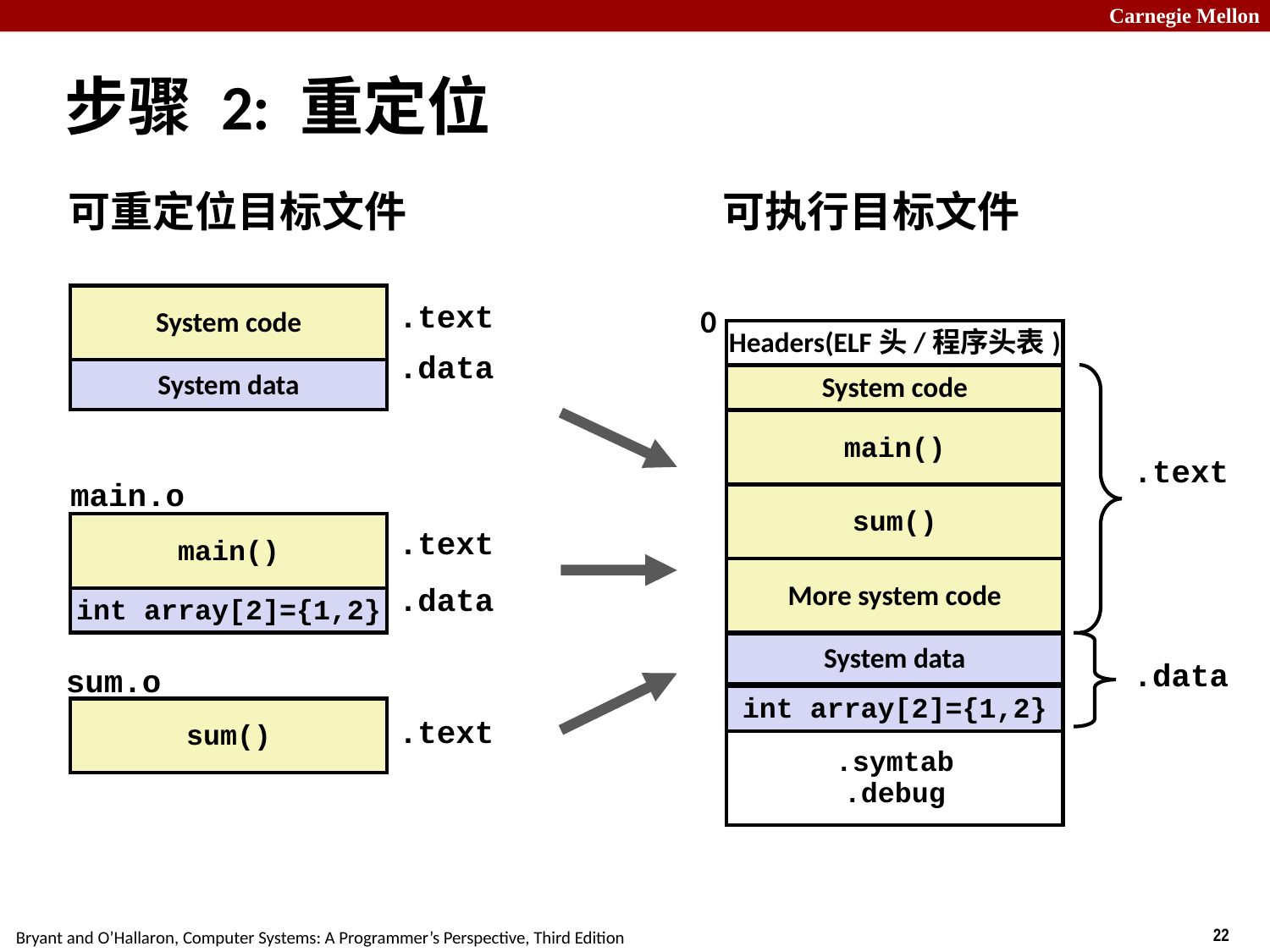

步骤 2: 重定位
可重定位目标文件
可执行目标文件
0
Headers(ELF头/程序头表)

System code
main()

.text
sum()
More system code

System data
.data

int array[2]={1,2}
.symtab
.debug
System code
.text
.data
System data
main.o
main()
.text
.data
int array[2]={1,2}
sum.o
sum()
.text